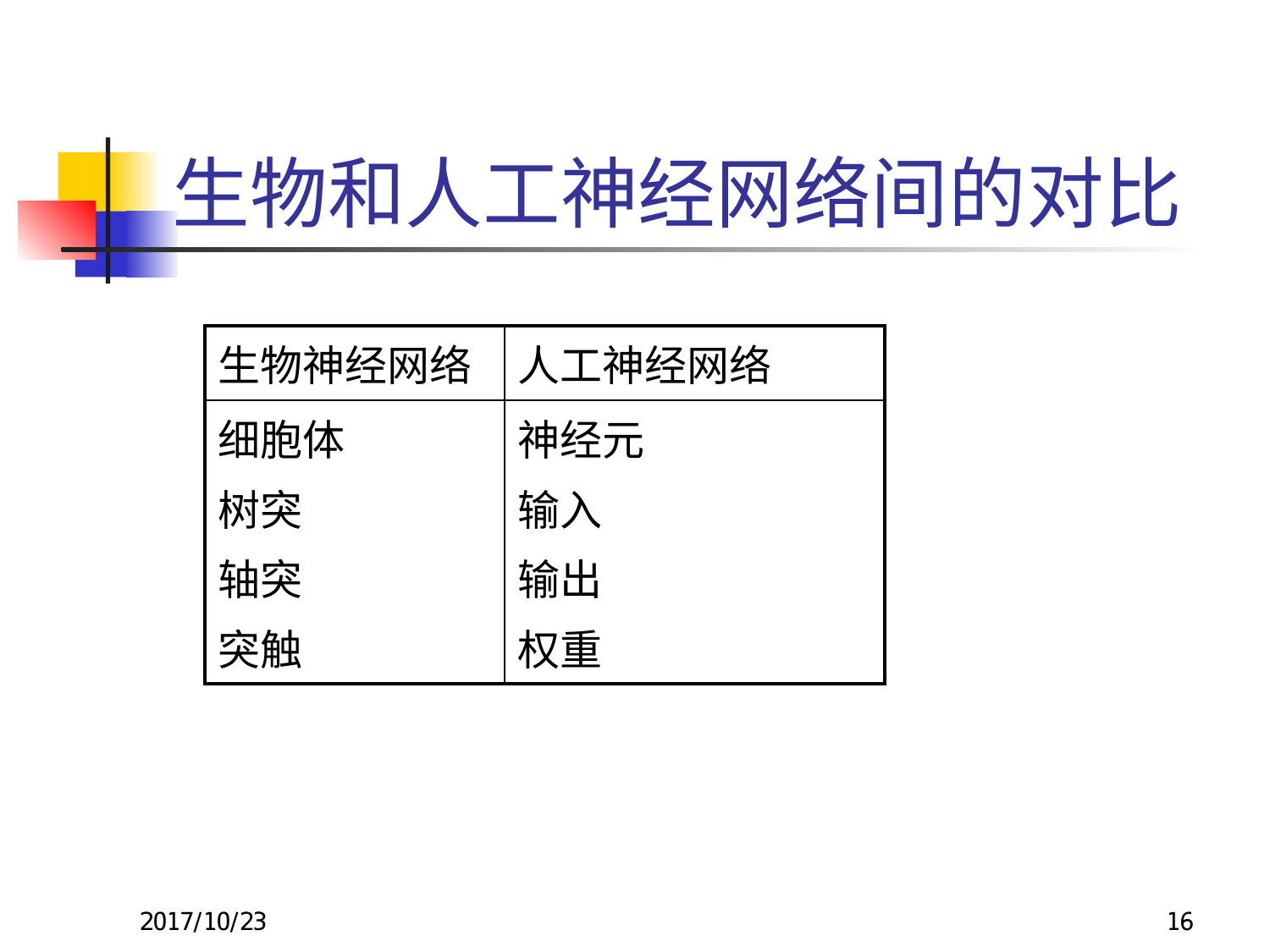

# 生物和人工神经网络间的对比
| 生物神经网络 | 人工神经网络 |
| --- | --- |
| 细胞体 树突 轴突 突触 | 神经元 输入 输出 权重 |
2017/10/23
16